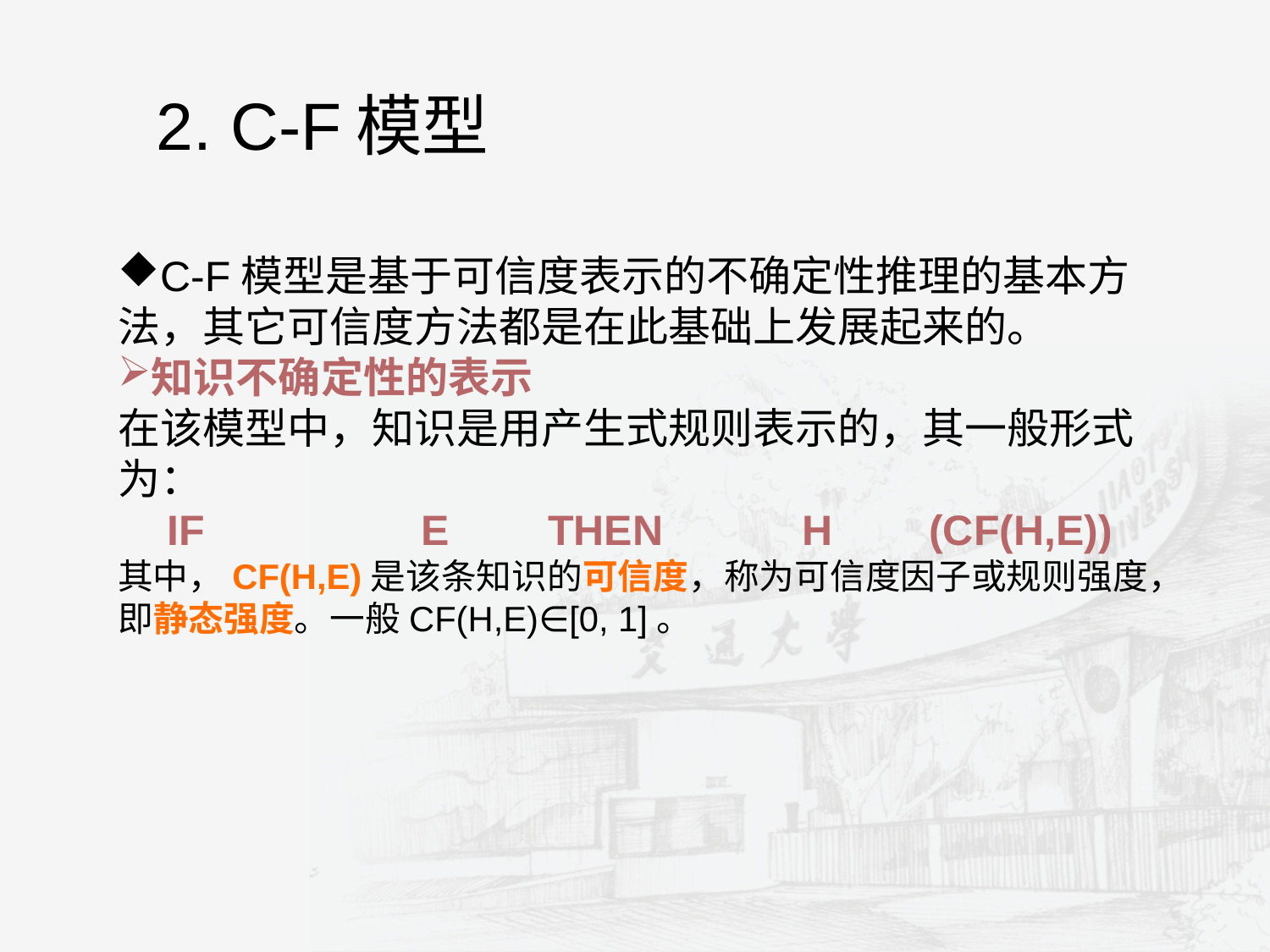

2. C-F模型
C-F模型是基于可信度表示的不确定性推理的基本方法，其它可信度方法都是在此基础上发展起来的。
知识不确定性的表示
在该模型中，知识是用产生式规则表示的，其一般形式为：
IF		E	THEN		H	(CF(H,E))
其中，CF(H,E)是该条知识的可信度，称为可信度因子或规则强度，即静态强度。一般CF(H,E)∈[0, 1]。
66